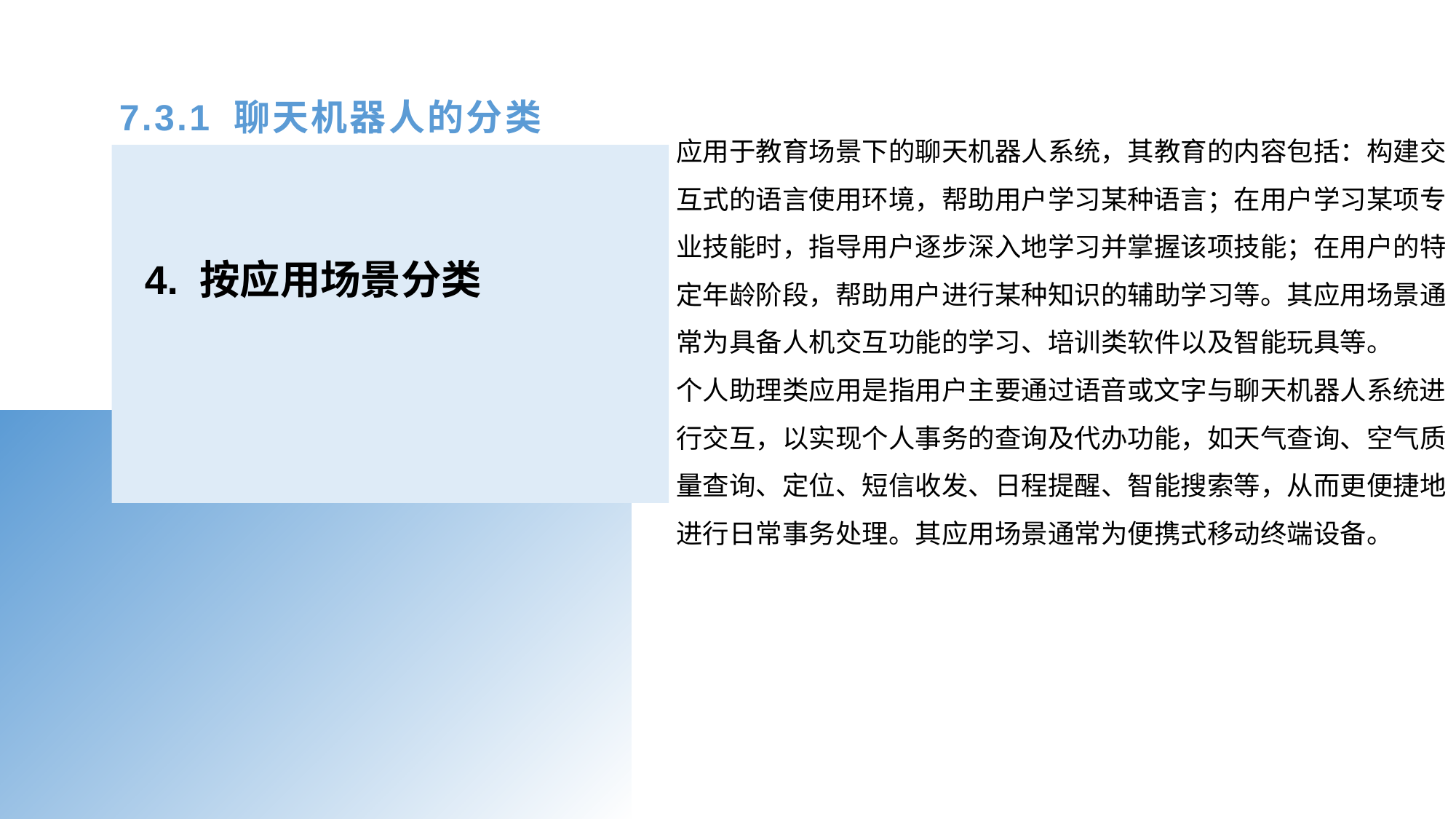

7.3.1 聊天机器人的分类
应用于教育场景下的聊天机器人系统，其教育的内容包括：构建交互式的语言使用环境，帮助用户学习某种语言；在用户学习某项专业技能时，指导用户逐步深入地学习并掌握该项技能；在用户的特定年龄阶段，帮助用户进行某种知识的辅助学习等。其应用场景通常为具备人机交互功能的学习、培训类软件以及智能玩具等。
个人助理类应用是指用户主要通过语音或文字与聊天机器人系统进行交互，以实现个人事务的查询及代办功能，如天气查询、空气质量查询、定位、短信收发、日程提醒、智能搜索等，从而更便捷地进行日常事务处理。其应用场景通常为便携式移动终端设备。

4. 按应用场景分类